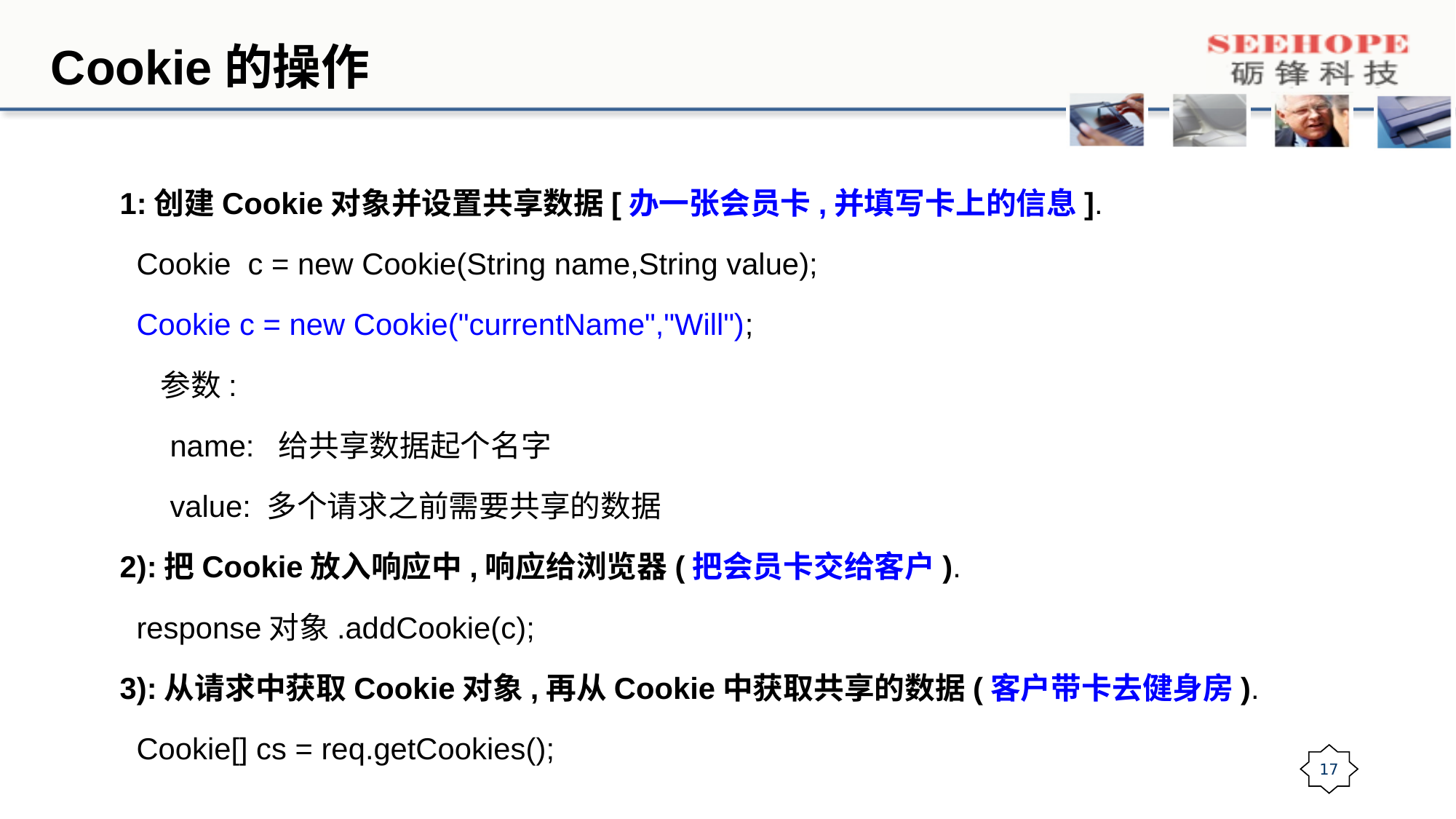

# Cookie的操作
1:创建Cookie对象并设置共享数据[办一张会员卡,并填写卡上的信息].
  Cookie  c = new Cookie(String name,String value);
  Cookie c = new Cookie("currentName","Will");
     参数:
      name:  给共享数据起个名字
      value: 多个请求之前需要共享的数据
2):把Cookie放入响应中,响应给浏览器(把会员卡交给客户).
  response对象.addCookie(c);
3):从请求中获取Cookie对象,再从Cookie中获取共享的数据(客户带卡去健身房).
  Cookie[] cs = req.getCookies();